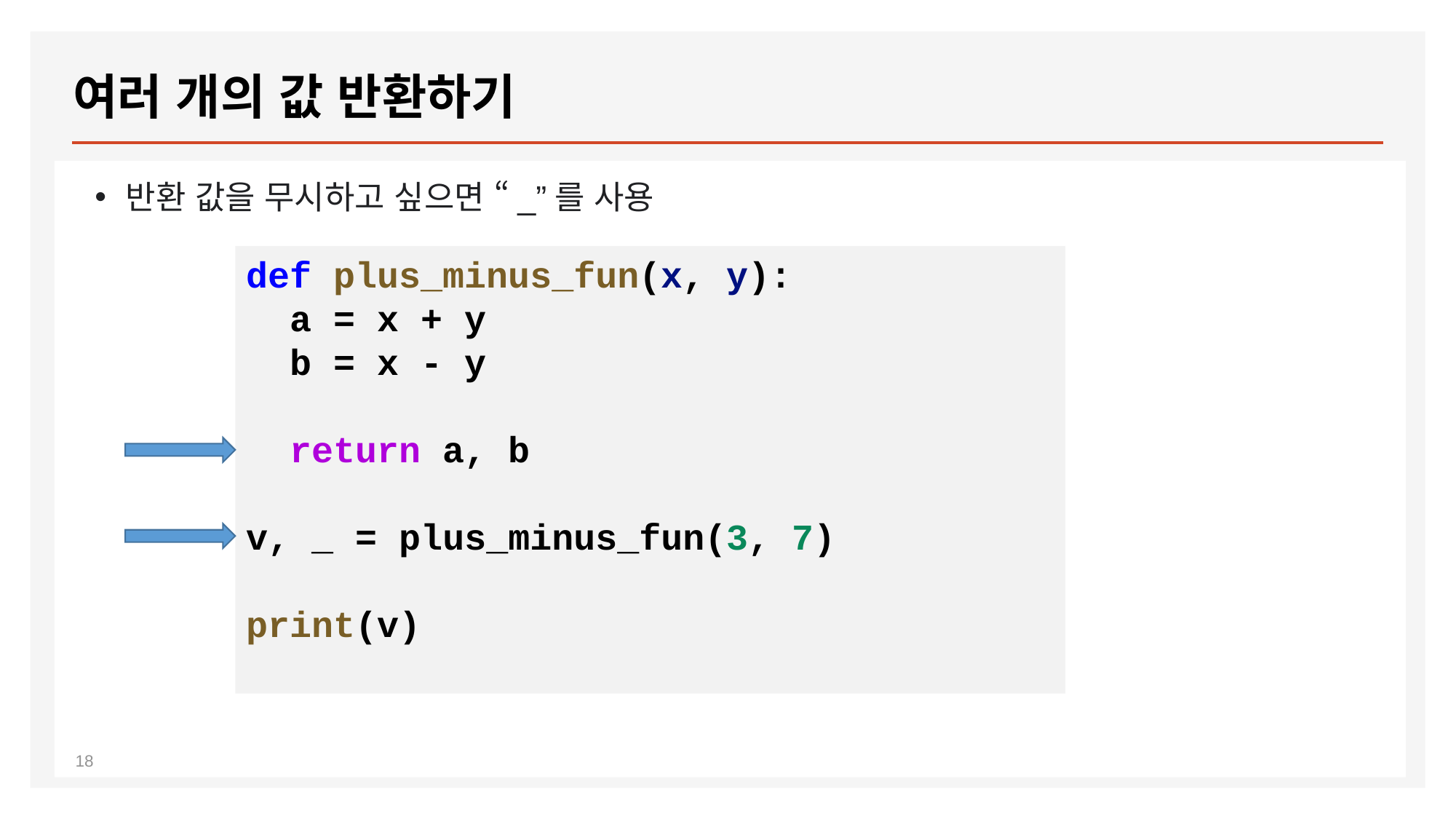

# 여러 개의 값 반환하기
반환 값을 무시하고 싶으면 “_”를 사용

def plus_minus_fun(x, y):
  a = x + y
  b = x - y
  return a, b
v, _ = plus_minus_fun(3, 7)
print(v)

18